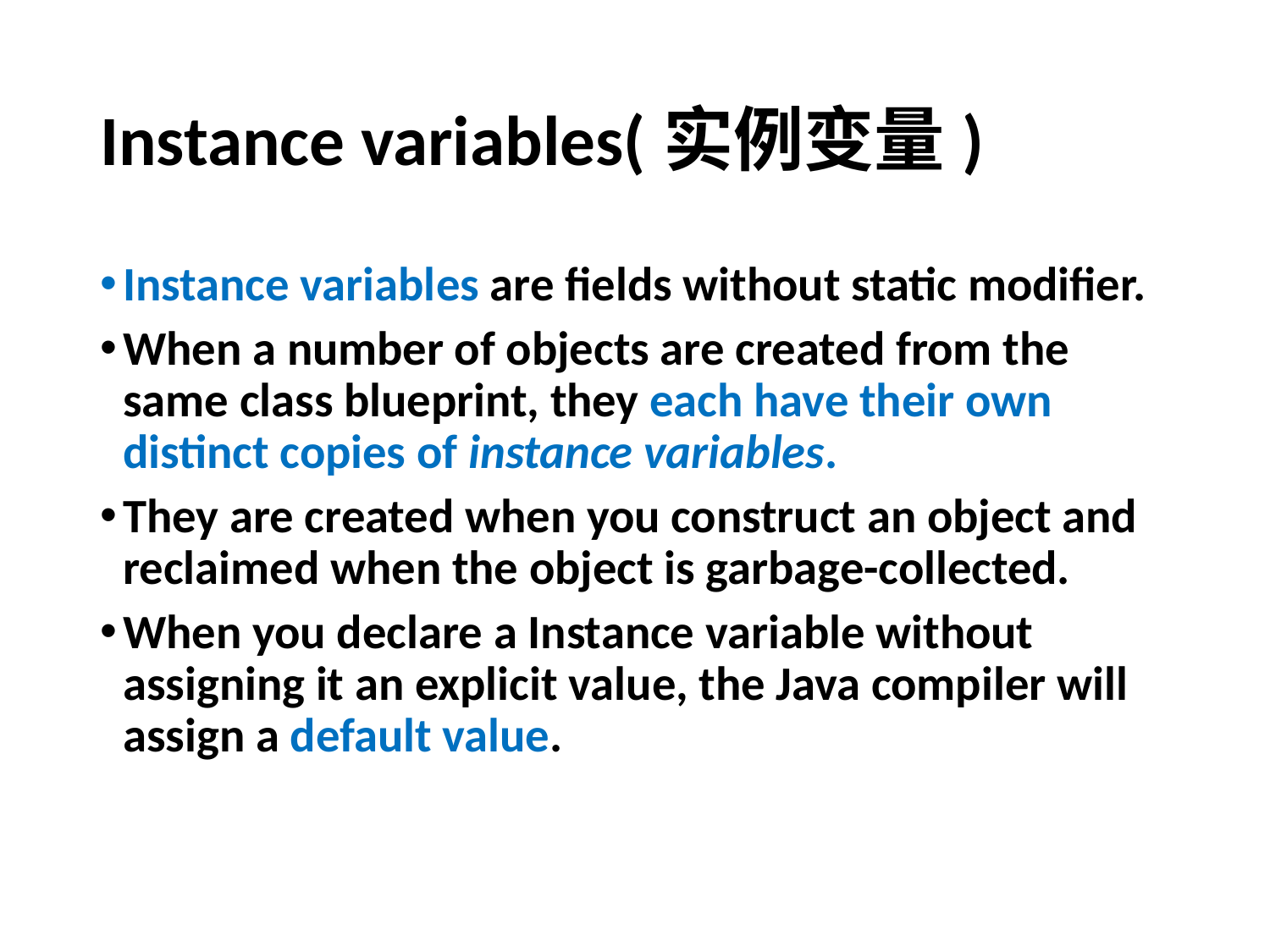

# Instance variables(实例变量)
Instance variables are fields without static modifier.
When a number of objects are created from the same class blueprint, they each have their own distinct copies of instance variables.
They are created when you construct an object and reclaimed when the object is garbage-collected.
When you declare a Instance variable without assigning it an explicit value, the Java compiler will assign a default value.